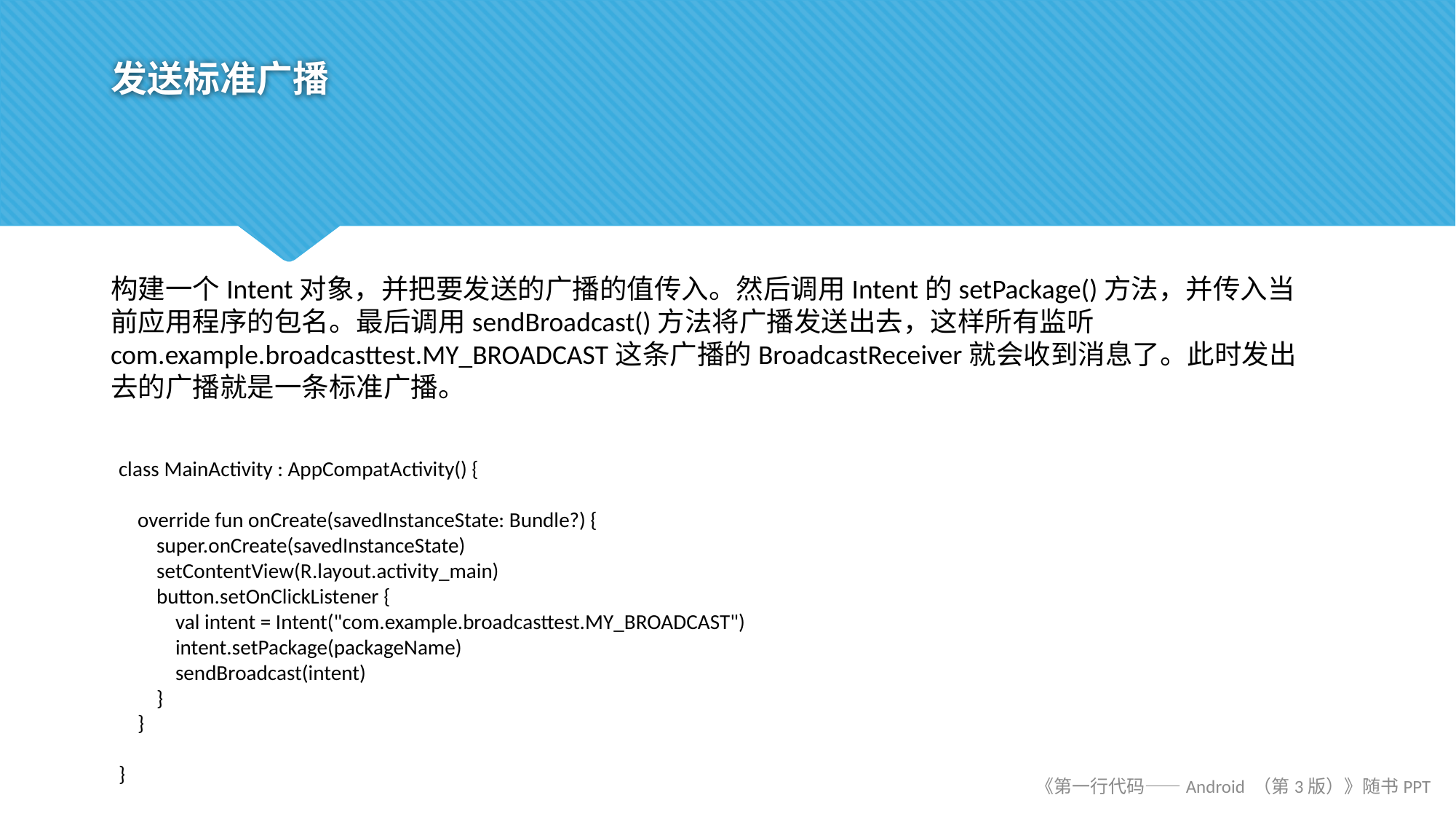

# 发送标准广播
构建一个Intent对象，并把要发送的广播的值传入。然后调用Intent的setPackage()方法，并传入当前应用程序的包名。最后调用sendBroadcast()方法将广播发送出去，这样所有监听com.example.broadcasttest.MY_BROADCAST这条广播的BroadcastReceiver就会收到消息了。此时发出去的广播就是一条标准广播。
class MainActivity : AppCompatActivity() {

    override fun onCreate(savedInstanceState: Bundle?) {
        super.onCreate(savedInstanceState)
        setContentView(R.layout.activity_main)
        button.setOnClickListener {
            val intent = Intent("com.example.broadcasttest.MY_BROADCAST")
            intent.setPackage(packageName)
            sendBroadcast(intent)
        }
    }

}